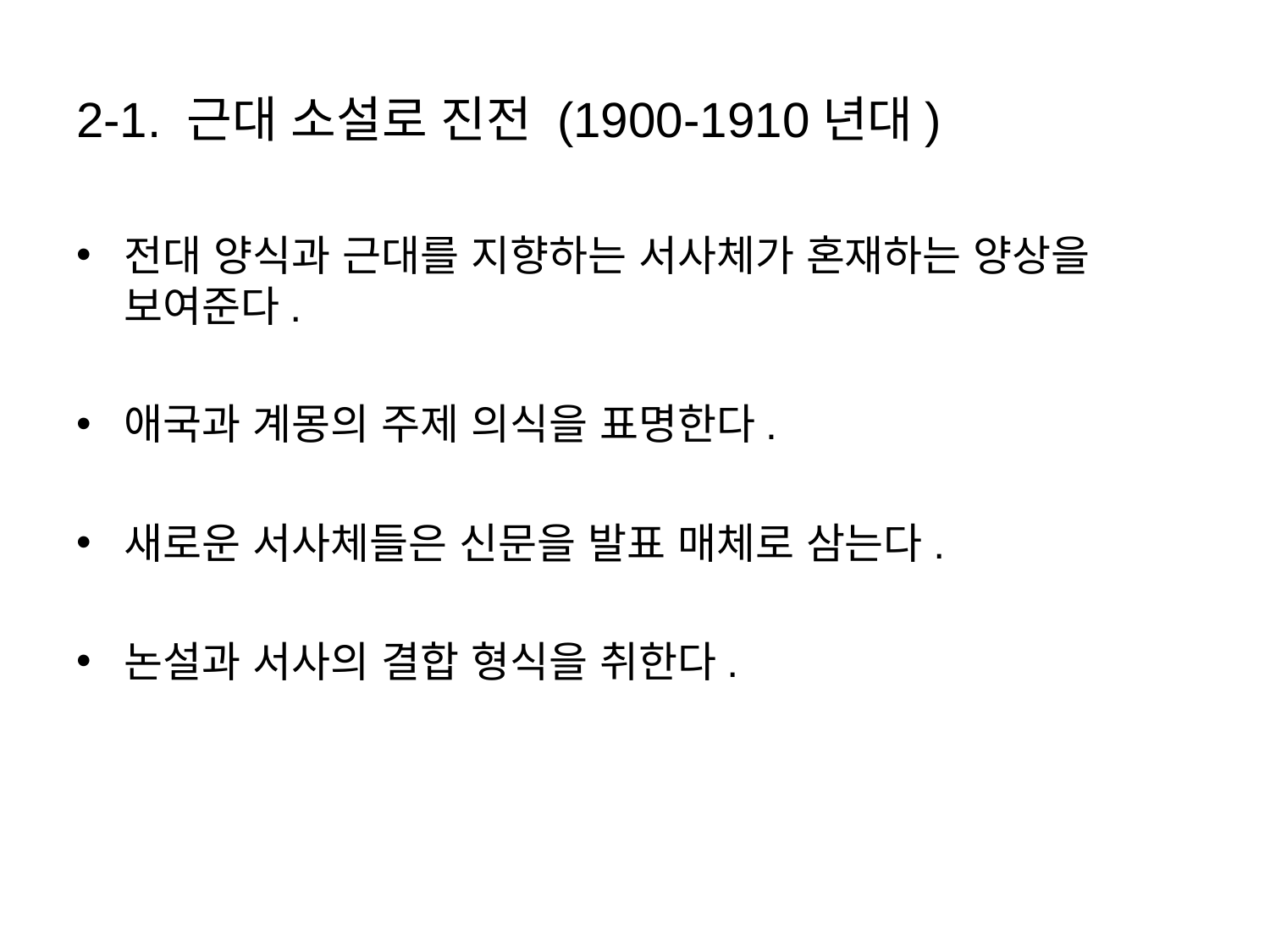

# 2-1. 근대 소설로 진전 (1900-1910년대)
전대 양식과 근대를 지향하는 서사체가 혼재하는 양상을 보여준다.

애국과 계몽의 주제 의식을 표명한다.

새로운 서사체들은 신문을 발표 매체로 삼는다.

논설과 서사의 결합 형식을 취한다.